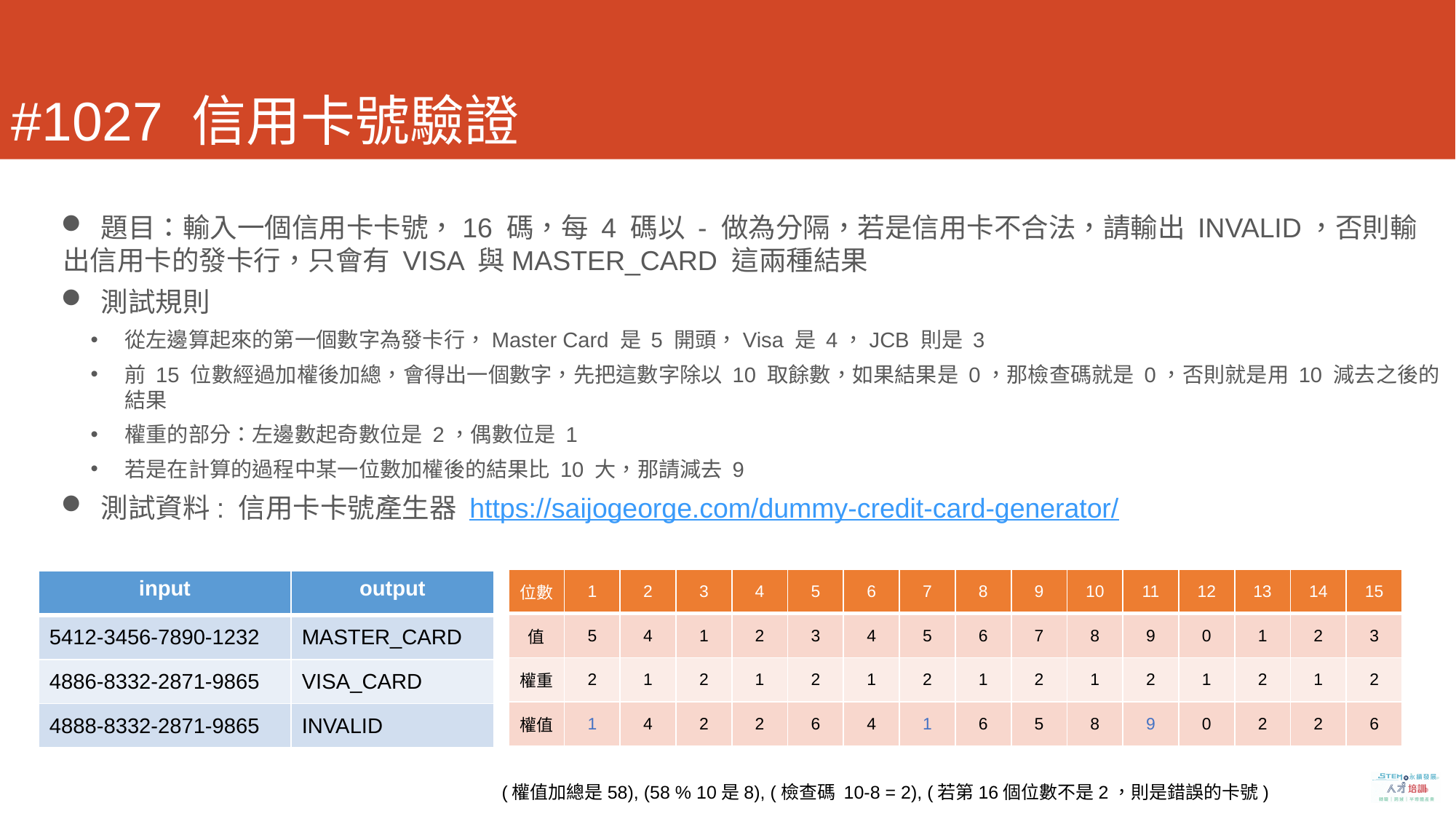

# #1027 信用卡號驗證
 題目：輸入一個信用卡卡號，16 碼，每 4 碼以 - 做為分隔，若是信用卡不合法，請輸出 INVALID，否則輸出信用卡的發卡行，只會有 VISA 與MASTER_CARD 這兩種結果
 測試規則
從左邊算起來的第一個數字為發卡行，Master Card 是 5 開頭，Visa 是 4，JCB 則是 3
前 15 位數經過加權後加總，會得出一個數字，先把這數字除以 10 取餘數，如果結果是 0，那檢查碼就是 0，否則就是用 10 減去之後的結果
權重的部分：左邊數起奇數位是 2，偶數位是 1
若是在計算的過程中某一位數加權後的結果比 10 大，那請減去 9
 測試資料: 信用卡卡號產生器 https://saijogeorge.com/dummy-credit-card-generator/

| 位數 | 1 | 2 | 3 | 4 | 5 | 6 | 7 | 8 | 9 | 10 | 11 | 12 | 13 | 14 | 15 |
| --- | --- | --- | --- | --- | --- | --- | --- | --- | --- | --- | --- | --- | --- | --- | --- |
| 值 | 5 | 4 | 1 | 2 | 3 | 4 | 5 | 6 | 7 | 8 | 9 | 0 | 1 | 2 | 3 |
| 權重 | 2 | 1 | 2 | 1 | 2 | 1 | 2 | 1 | 2 | 1 | 2 | 1 | 2 | 1 | 2 |
| 權值 | 1 | 4 | 2 | 2 | 6 | 4 | 1 | 6 | 5 | 8 | 9 | 0 | 2 | 2 | 6 |
| input | output |
| --- | --- |
| 5412-3456-7890-1232 | MASTER\_CARD |
| 4886-8332-2871-9865 | VISA\_CARD |
| 4888-8332-2871-9865 | INVALID |
(權值加總是58), (58 % 10是8), (檢查碼 10-8 = 2), (若第16個位數不是2，則是錯誤的卡號)